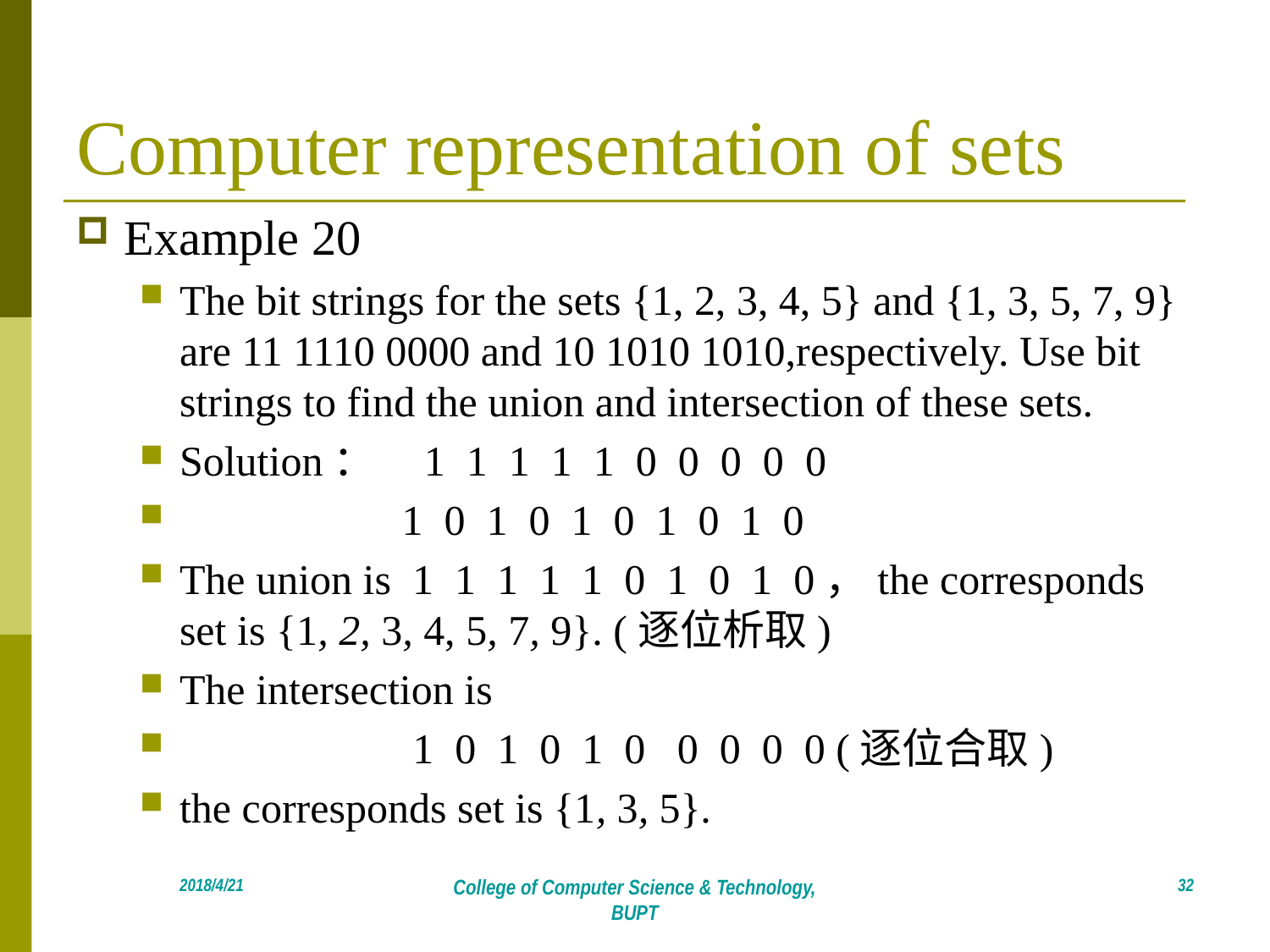

# Computer representation of sets
Example 20
The bit strings for the sets {1, 2, 3, 4, 5} and {1, 3, 5, 7, 9} are 11 1110 0000 and 10 1010 1010,respectively. Use bit strings to find the union and intersection of these sets.
Solution：    1  1  1  1  1  0  0  0  0  0
                     1  0  1  0  1  0  1  0  1  0
The union is  1  1  1  1  1  0  1  0  1  0，the corresponds set is {1, 2, 3, 4, 5, 7, 9}. (逐位析取)
The intersection is
                      1  0  1  0  1  0   0  0  0  0 (逐位合取)
the corresponds set is {1, 3, 5}.

32
2018/4/21
College of Computer Science & Technology, BUPT